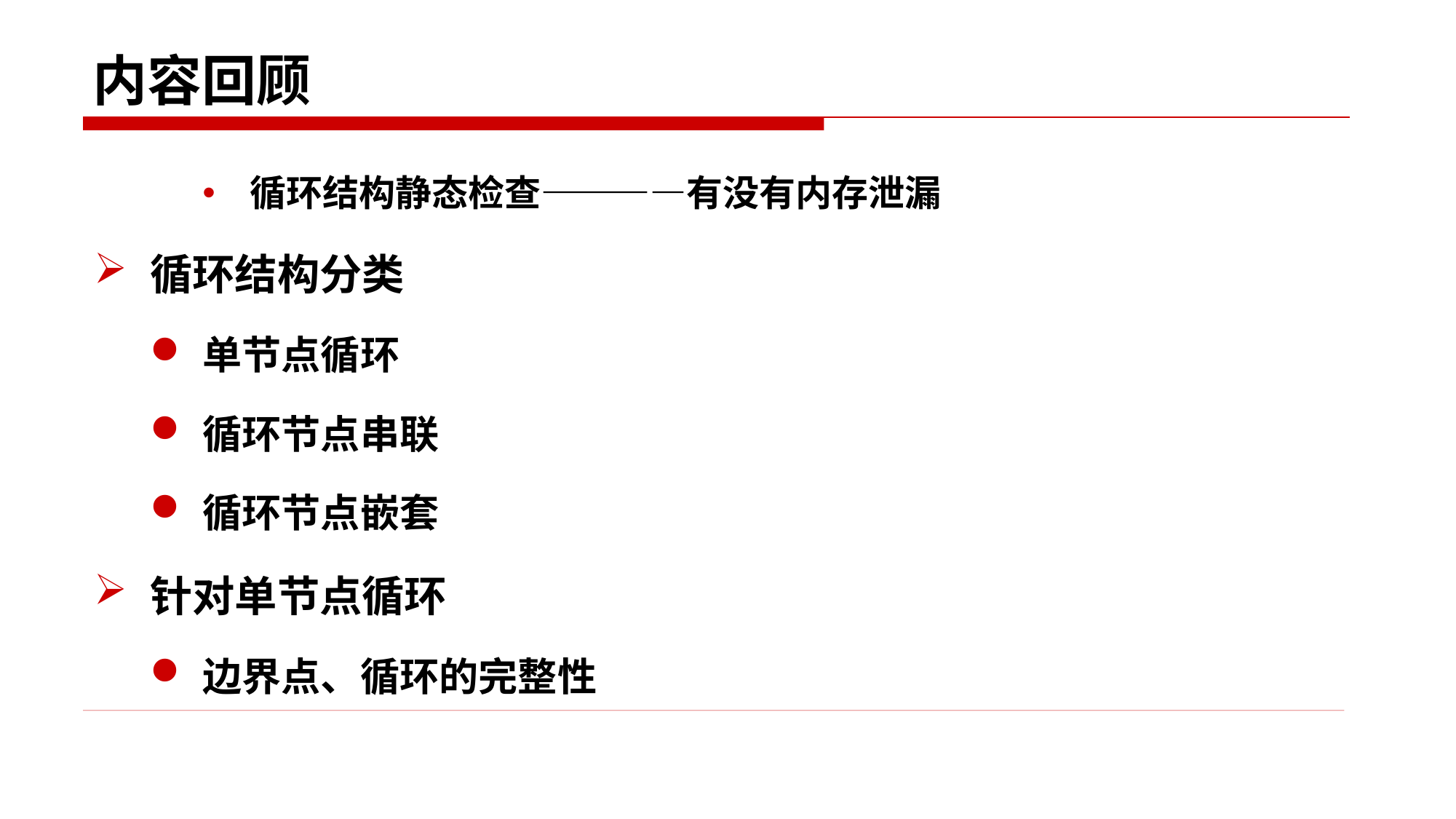

# 内容回顾
循环结构静态检查————有没有内存泄漏
循环结构分类
单节点循环
循环节点串联
循环节点嵌套
针对单节点循环
边界点、循环的完整性